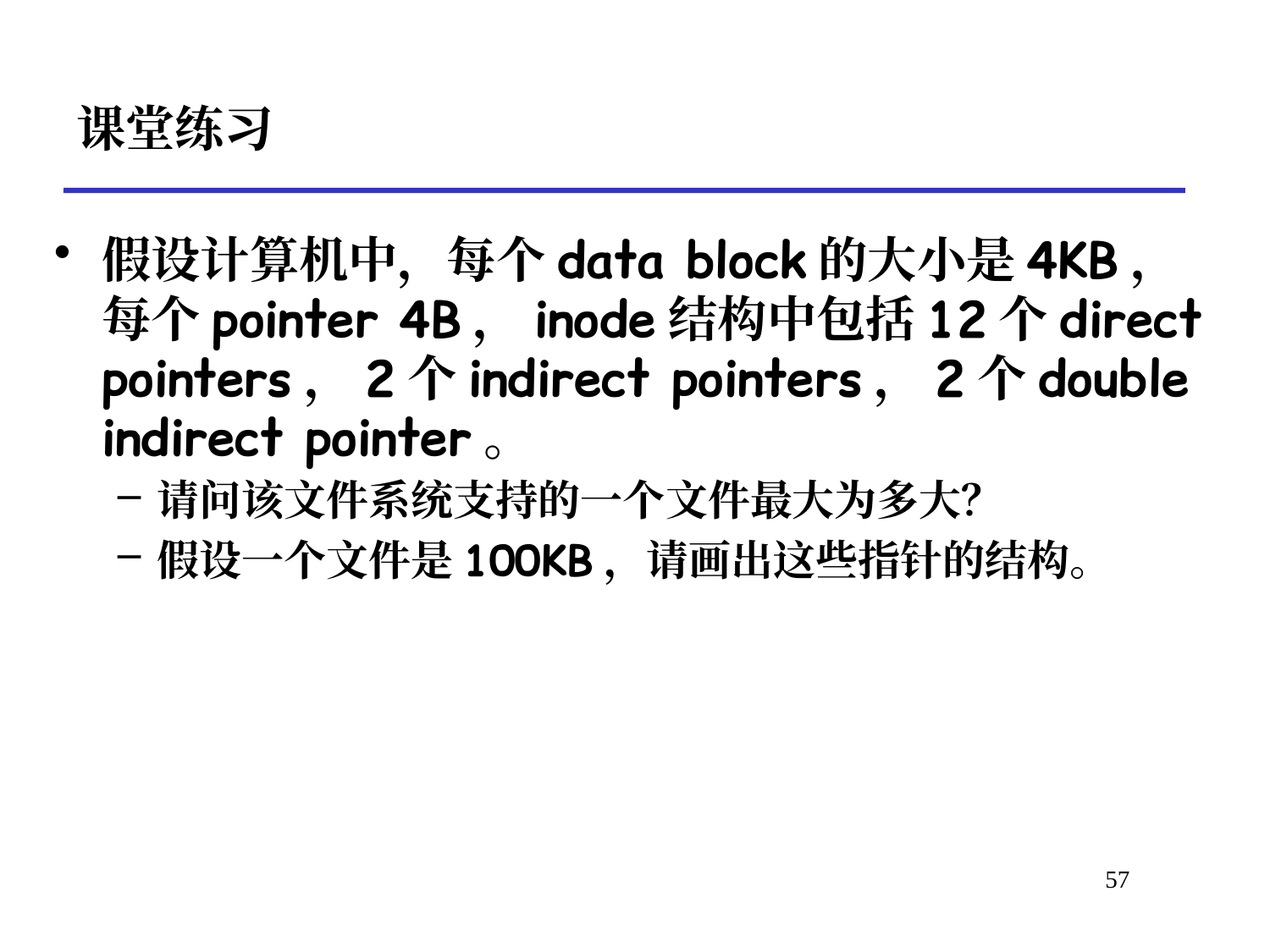

# 课堂练习
假设计算机中，每个data block的大小是4KB，每个pointer 4B，inode结构中包括12个direct pointers，2个indirect pointers，2个double indirect pointer。
请问该文件系统支持的一个文件最大为多大？
假设一个文件是100KB，请画出这些指针的结构。

57